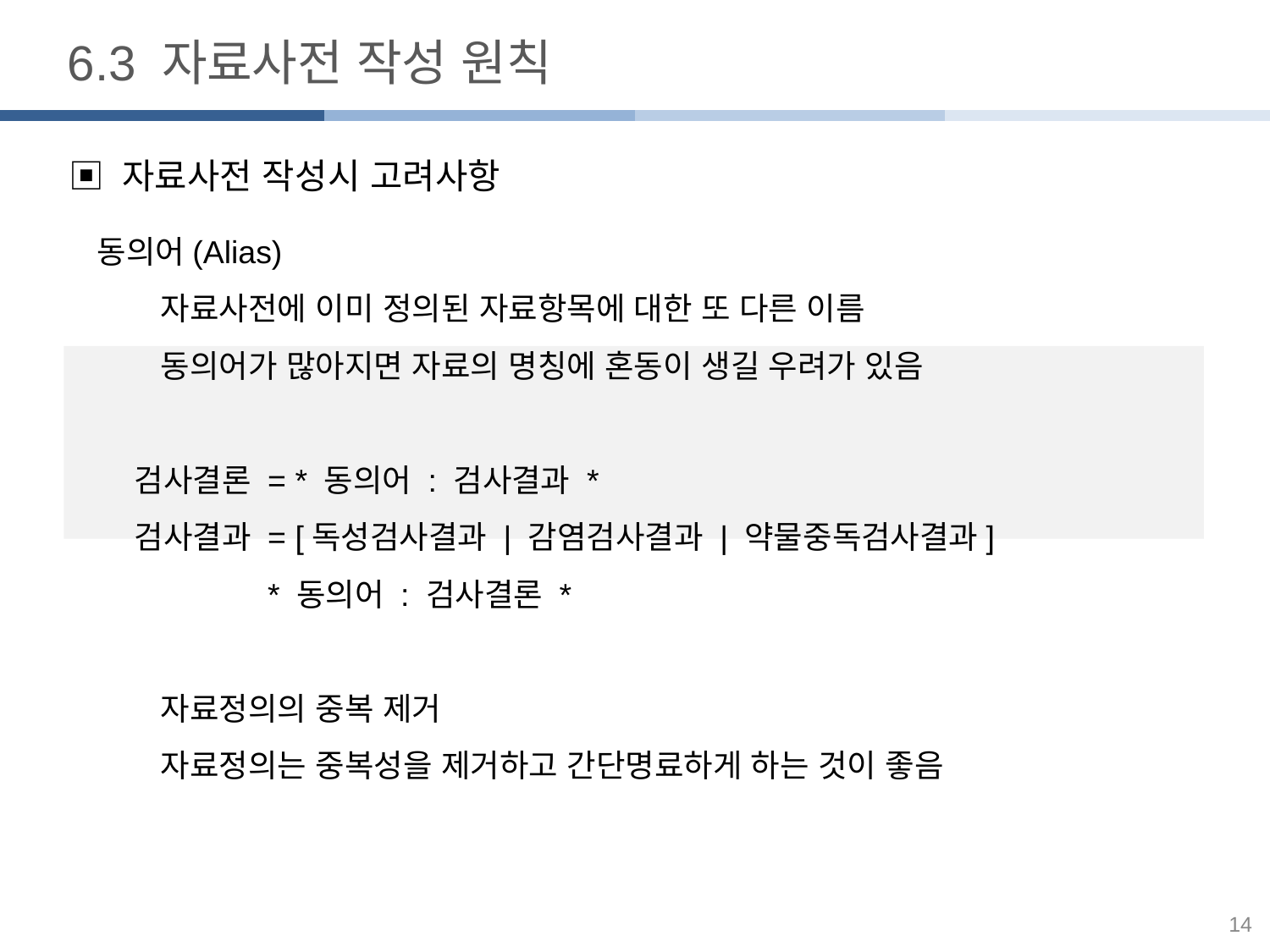

6.3 자료사전 작성 원칙
▣ 자료사전 작성시 고려사항

동의어(Alias)
자료사전에 이미 정의된 자료항목에 대한 또 다른 이름
동의어가 많아지면 자료의 명칭에 혼동이 생길 우려가 있음

검사결론 = * 동의어 : 검사결과 *
검사결과 = [독성검사결과 | 감염검사결과 | 약물중독검사결과]
               * 동의어 : 검사결론 *

자료정의의 중복 제거
자료정의는 중복성을 제거하고 간단명료하게 하는 것이 좋음

14